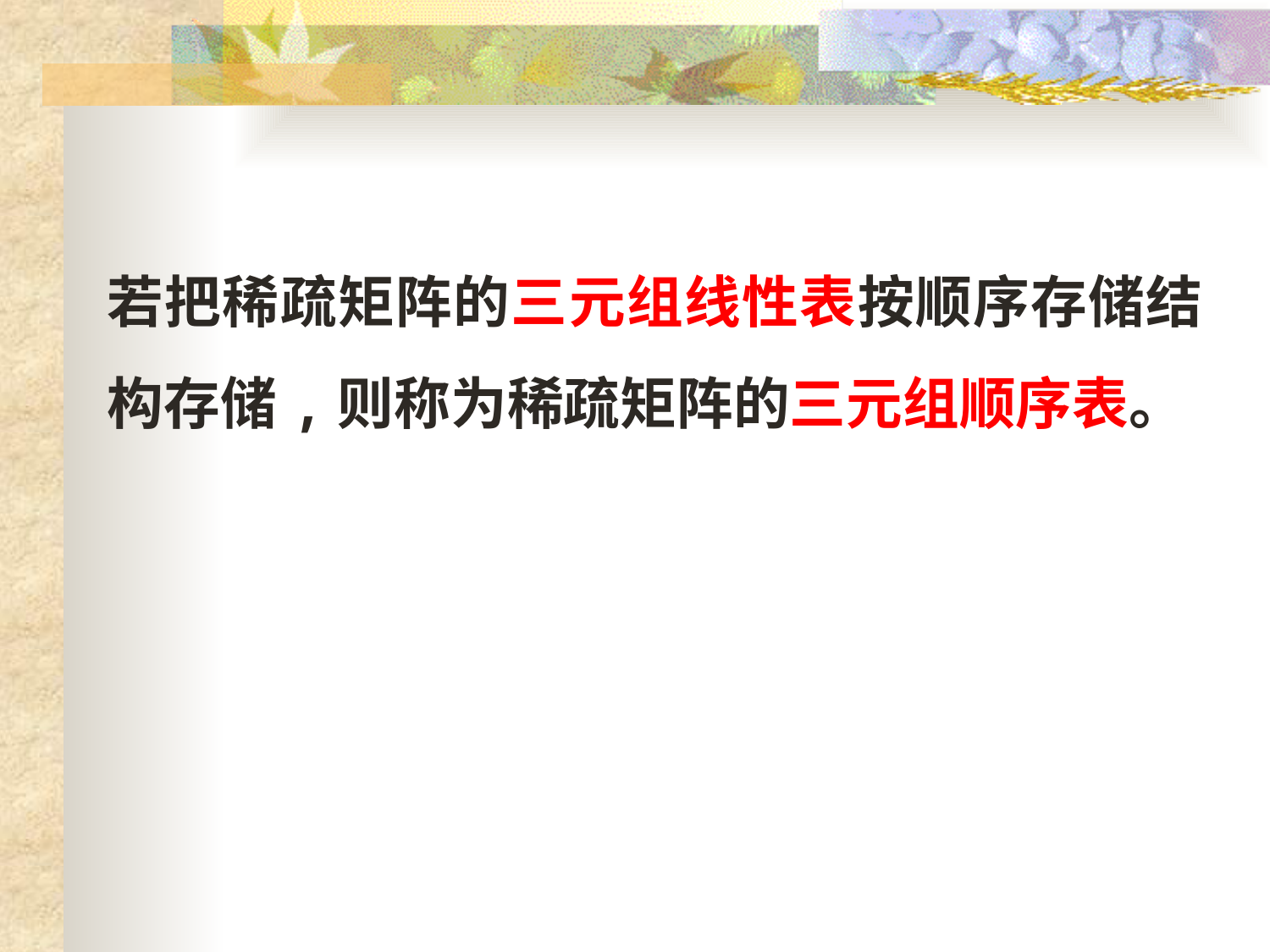

若把稀疏矩阵的三元组线性表按顺序存储结构存储,则称为稀疏矩阵的三元组顺序表。